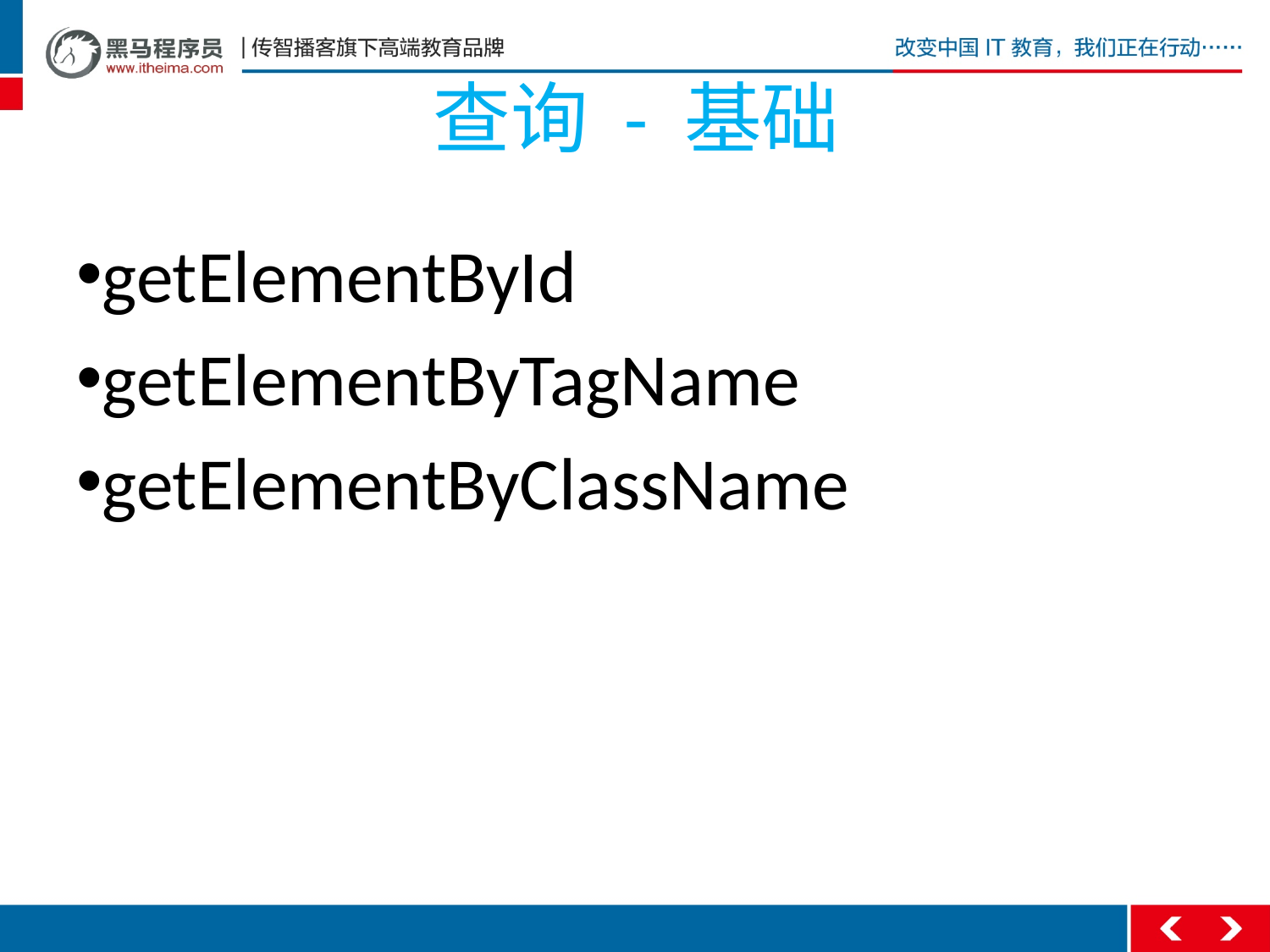

# 查询 - 基础
getElementById
getElementByTagName
getElementByClassName